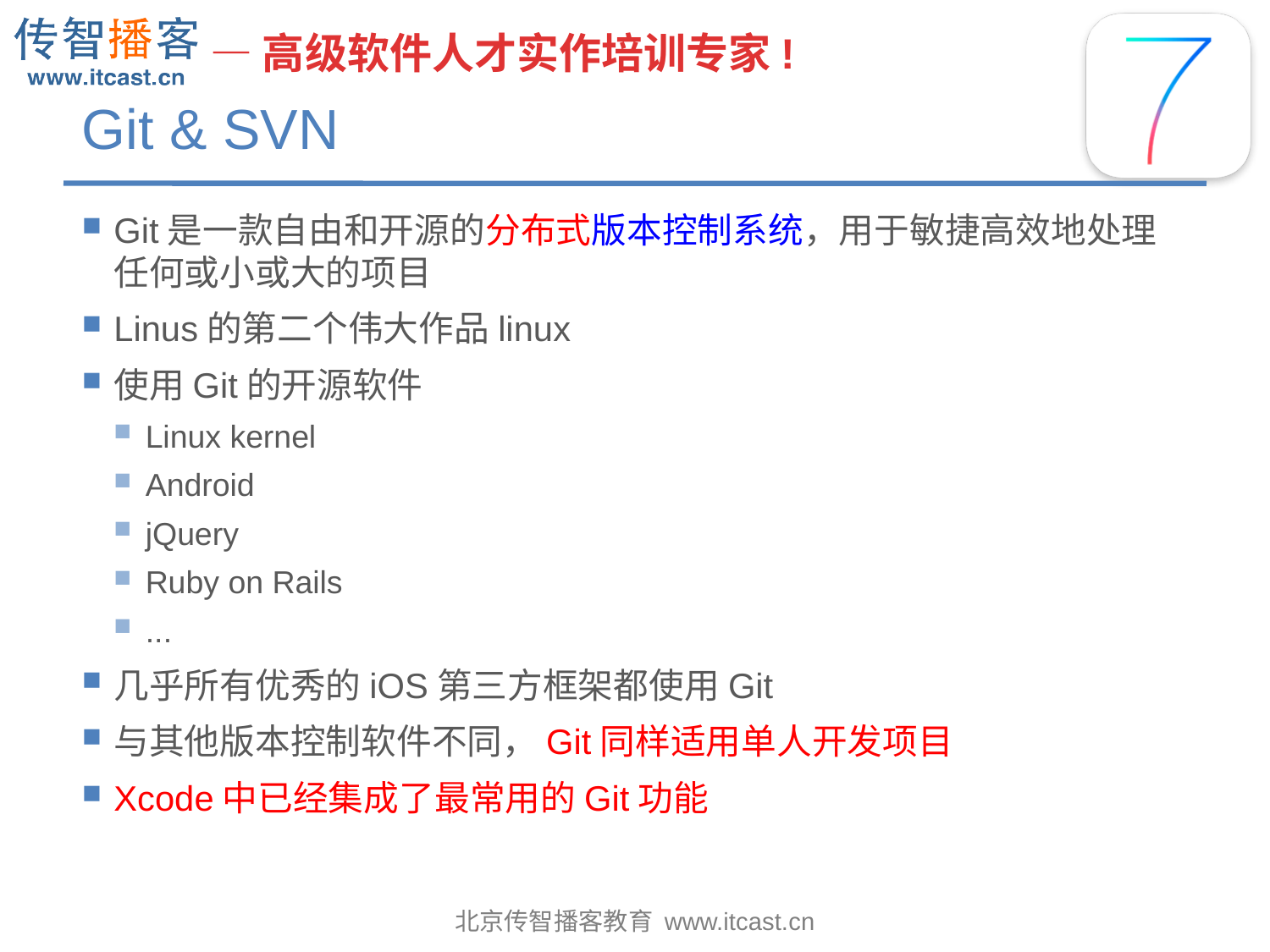

# Git & SVN
Git是一款自由和开源的分布式版本控制系统，用于敏捷高效地处理任何或小或大的项目
Linus的第二个伟大作品linux
使用Git的开源软件
Linux kernel
Android
jQuery
Ruby on Rails
...
几乎所有优秀的iOS第三方框架都使用Git
与其他版本控制软件不同，Git同样适用单人开发项目
Xcode中已经集成了最常用的Git功能